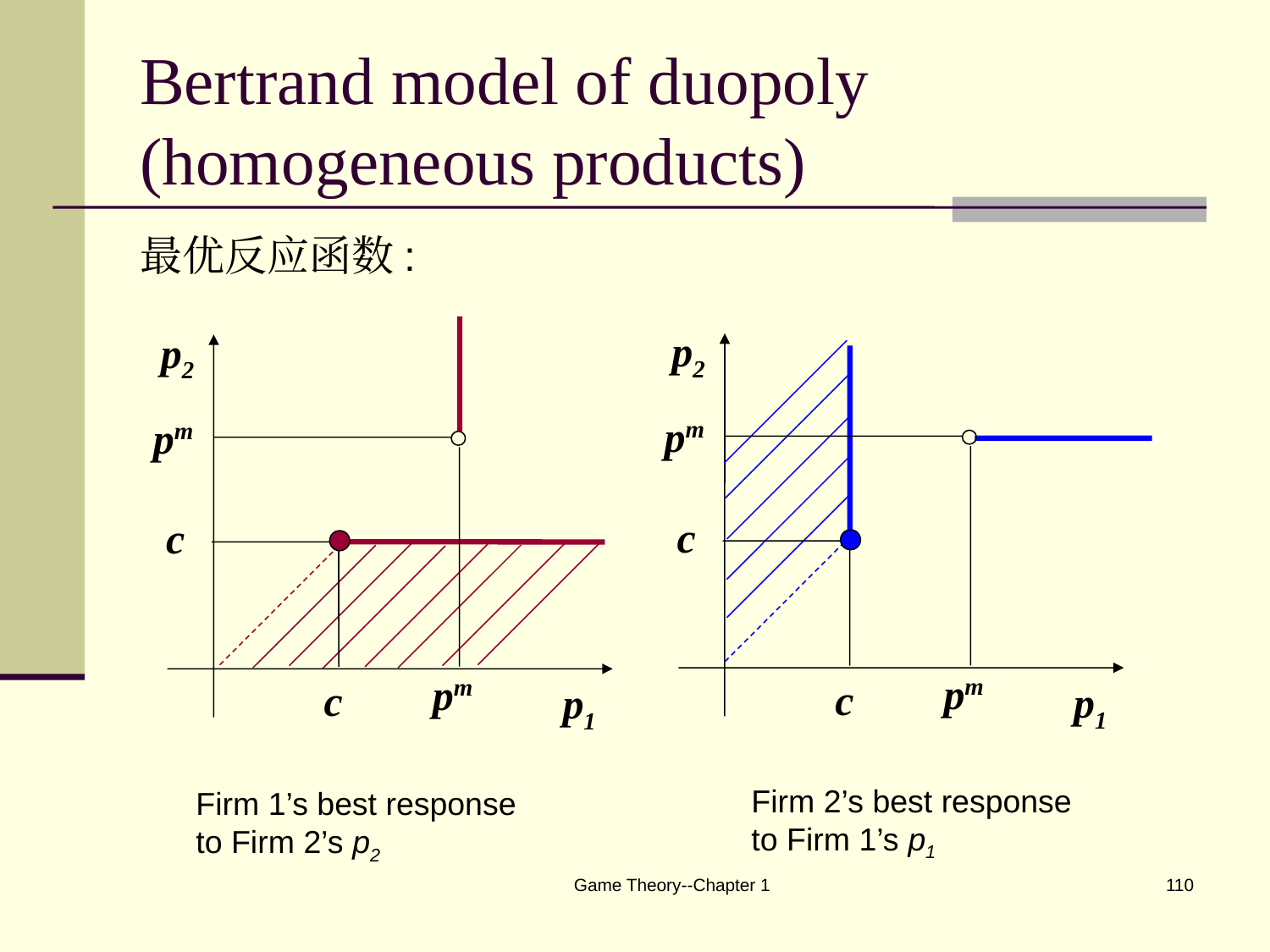

# Bertrand model of duopoly (homogeneous products)
最优反应函数:

p2

pm

c

pm
c

p1
p2

pm

c

pm
c

p1

Firm 2’s best response to Firm 1’s p1
Firm 1’s best response to Firm 2’s p2
Game Theory--Chapter 1
110